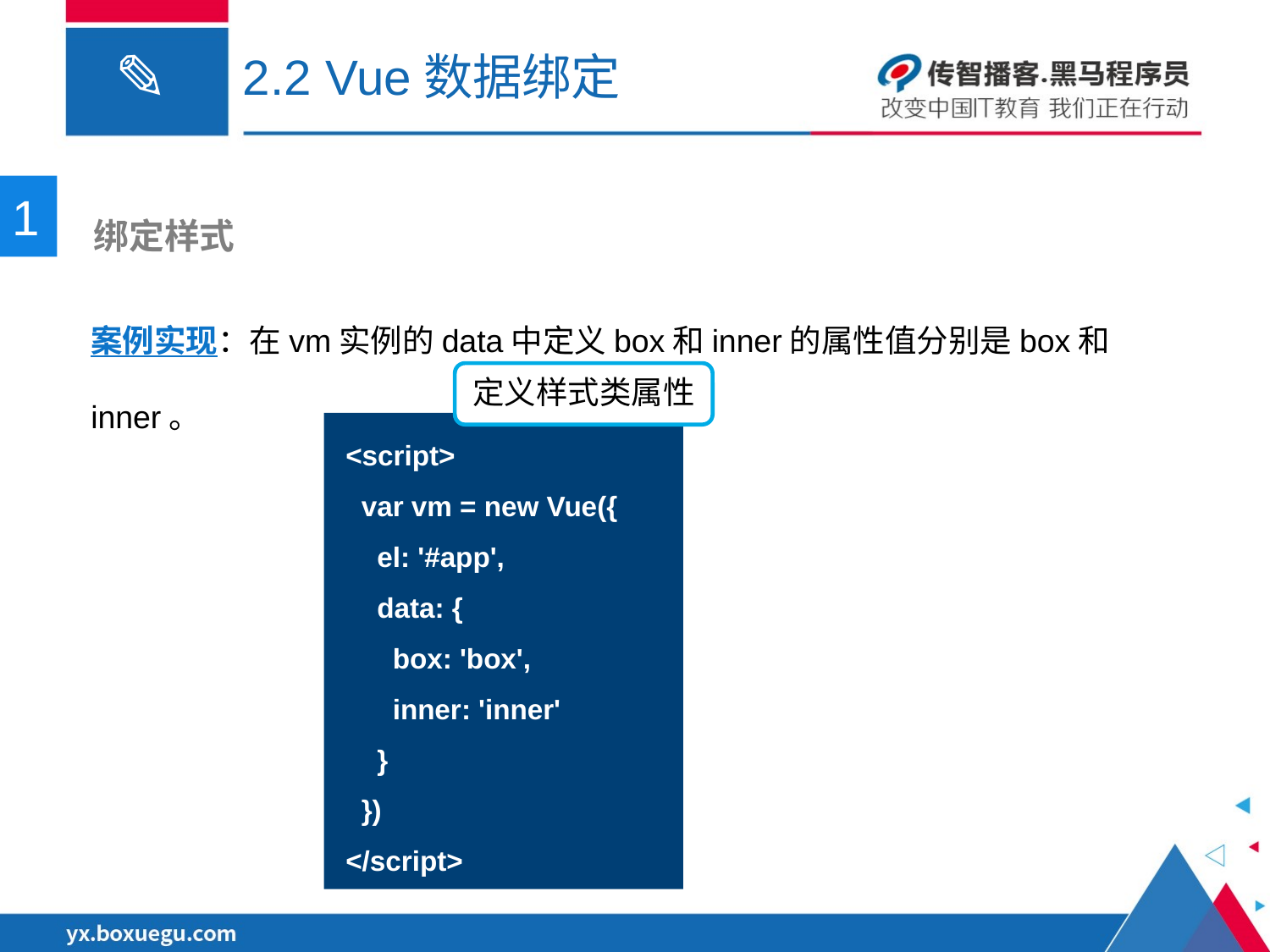

# 2.2 Vue数据绑定

1
  绑定样式
案例实现：在vm实例的data中定义box和inner的属性值分别是box和inner。
定义样式类属性

<script>
  var vm = new Vue({
    el: '#app',
    data: {
      box: 'box',
      inner: 'inner'
    }
  })
</script>